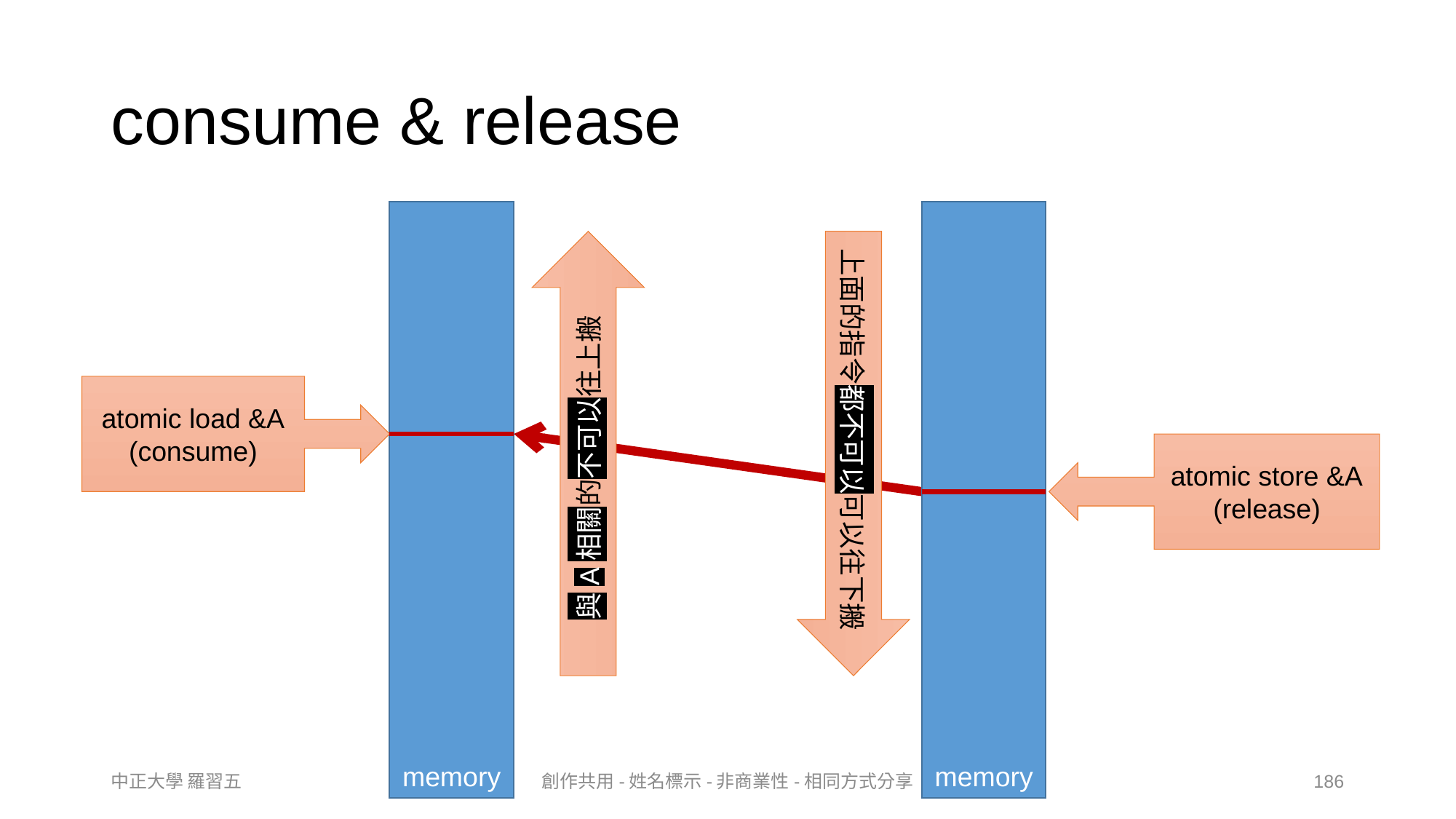

# consume & release
memory
memory
atomic load &A
(consume)
上面的指令都不可以可以往下搬
與A相關的不可以往上搬
atomic store &A
(release)
中正大學 羅習五
創作共用-姓名標示-非商業性-相同方式分享
186